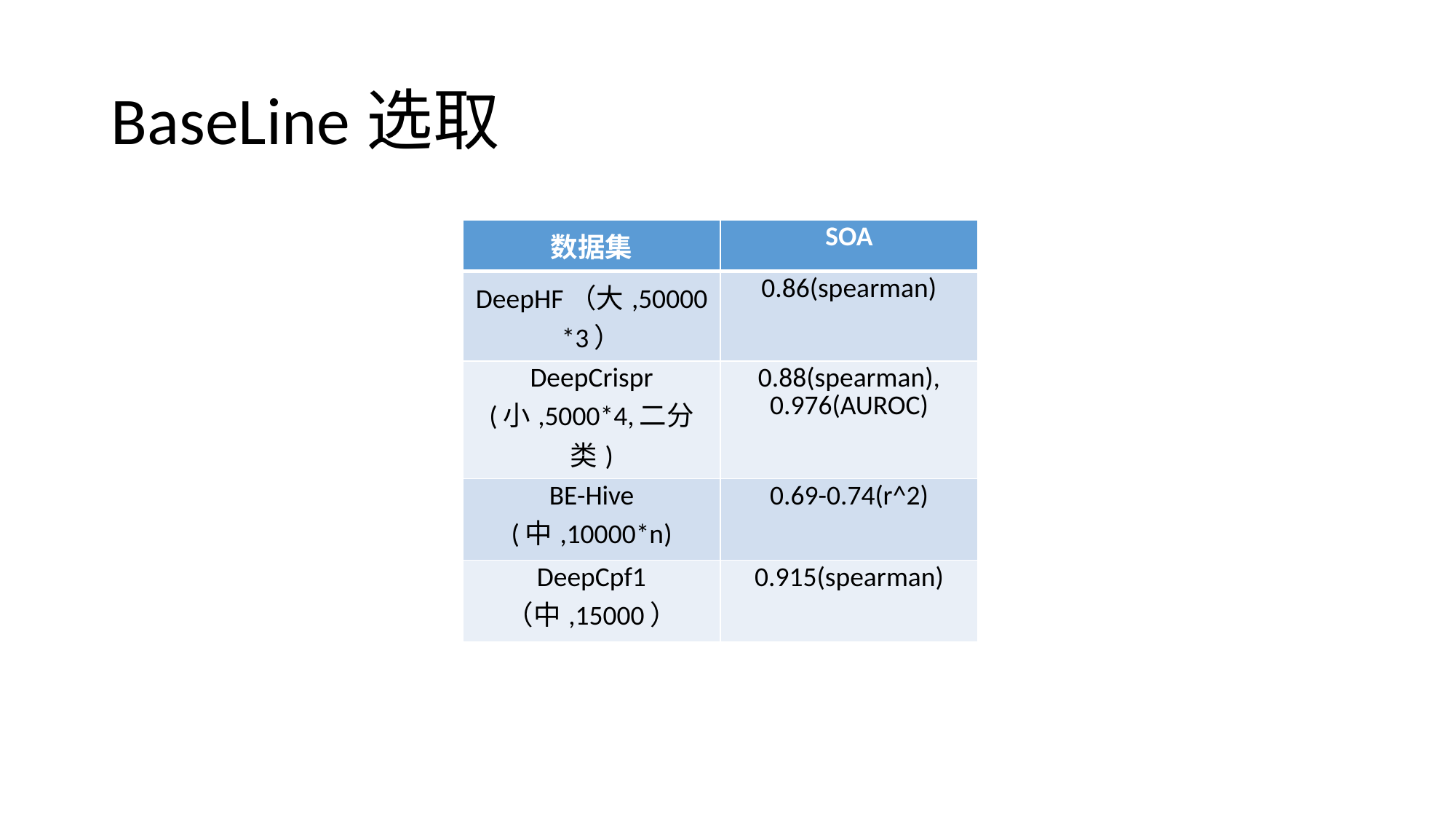

# BaseLine选取
| 数据集 | SOA |
| --- | --- |
| DeepHF（大,50000\*3） | 0.86(spearman) |
| DeepCrispr (小,5000\*4,二分类) | 0.88(spearman), 0.976(AUROC) |
| BE-Hive (中,10000\*n) | 0.69-0.74(r^2) |
| DeepCpf1 （中,15000） | 0.915(spearman) |